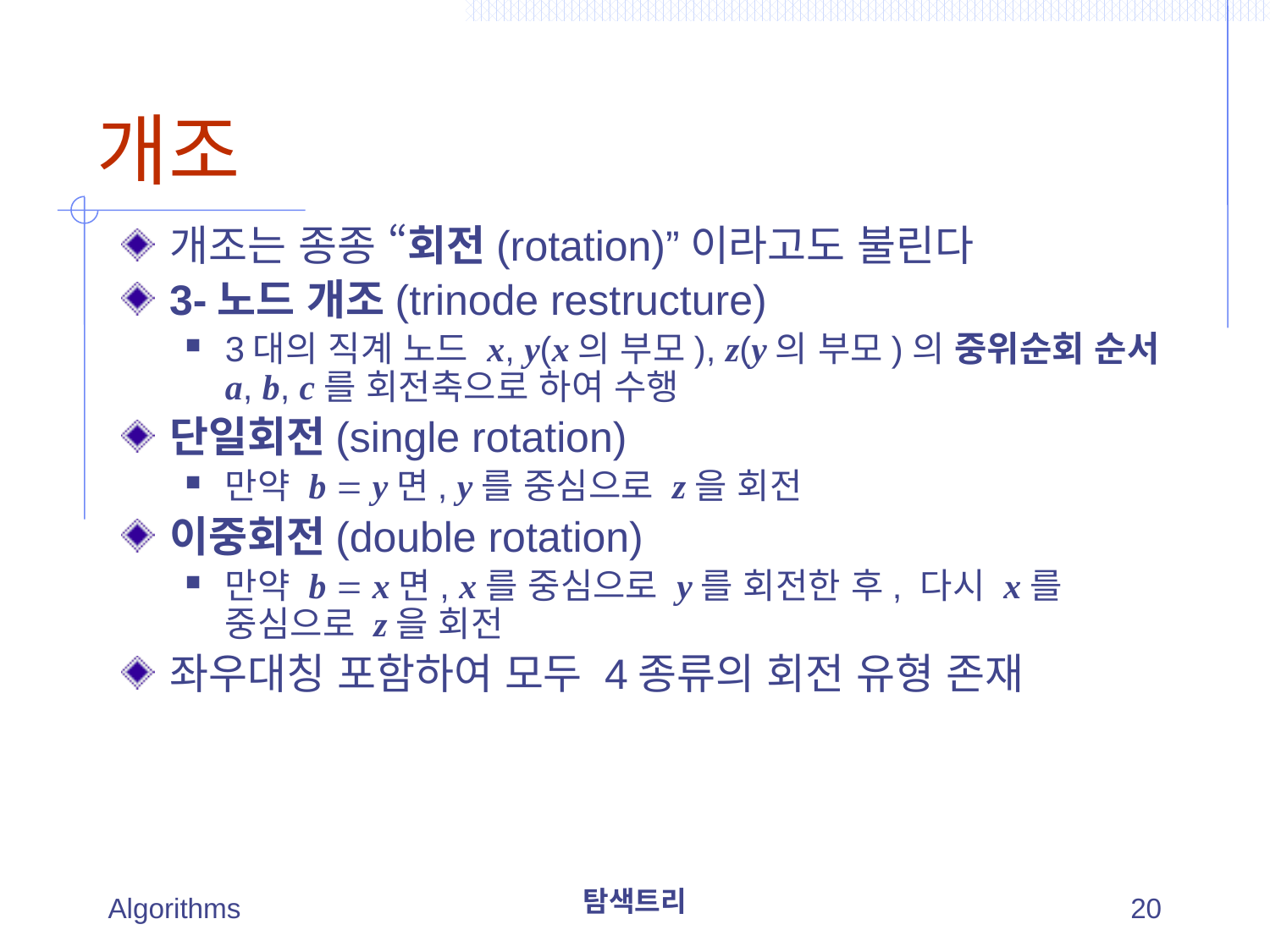

# 개조
개조는 종종 “회전(rotation)”이라고도 불린다
3-노드 개조(trinode restructure)
3대의 직계 노드 x, y(x의 부모), z(y의 부모)의 중위순회 순서 a, b, c를 회전축으로 하여 수행
단일회전(single rotation)
만약 b = y면, y를 중심으로 z을 회전
이중회전(double rotation)
만약 b = x면, x를 중심으로 y를 회전한 후, 다시 x를 중심으로 z을 회전
좌우대칭 포함하여 모두 4종류의 회전 유형 존재
Algorithms
탐색트리
20